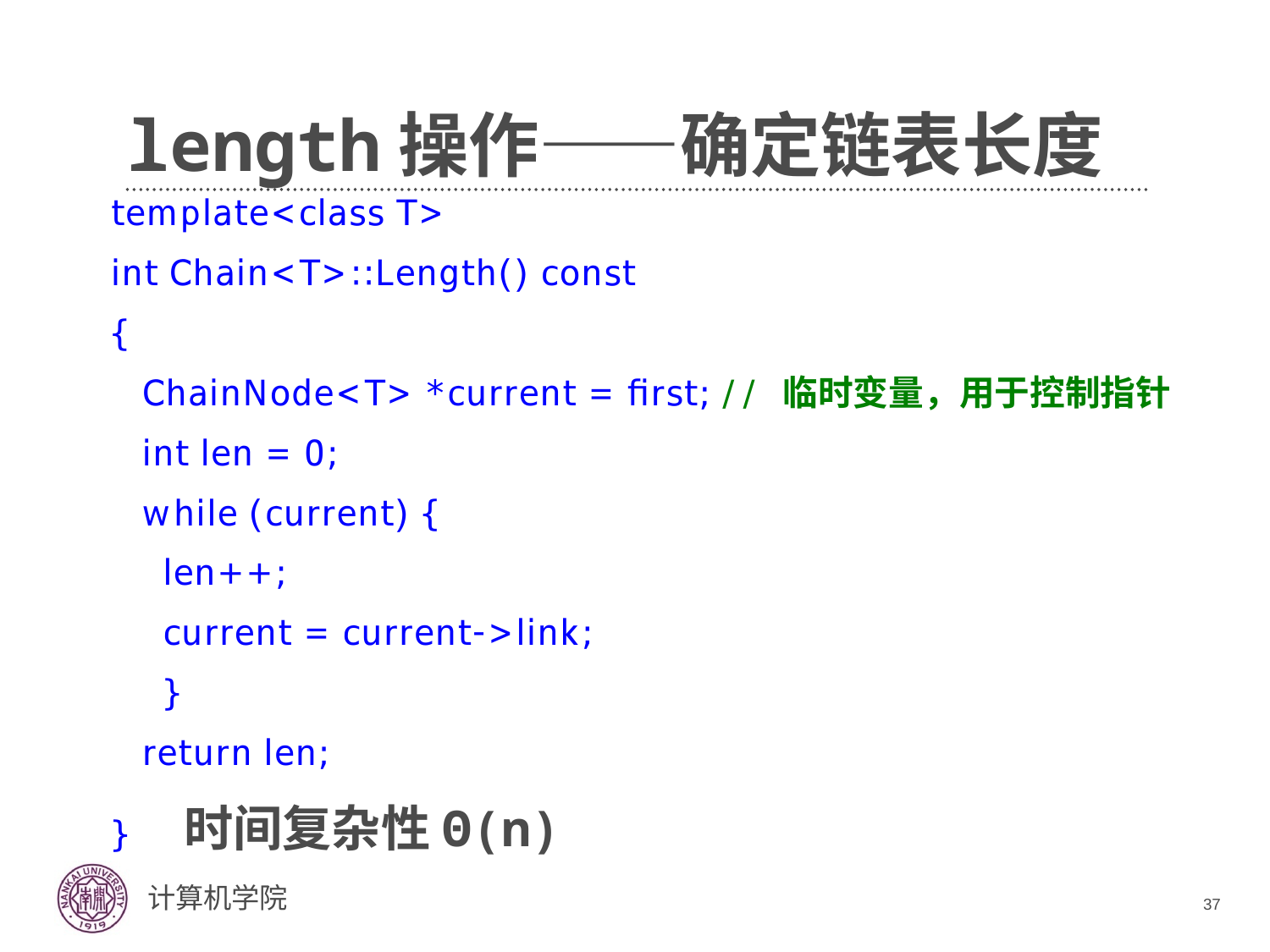

# length操作——确定链表长度
template<class T>
int Chain<T>::Length() const
{
   ChainNode<T> *current = first; // 临时变量，用于控制指针
   int len = 0;
   while (current) {
     len++;
     current = current->link;
     }
   return len;
}    时间复杂性Θ(n)
37